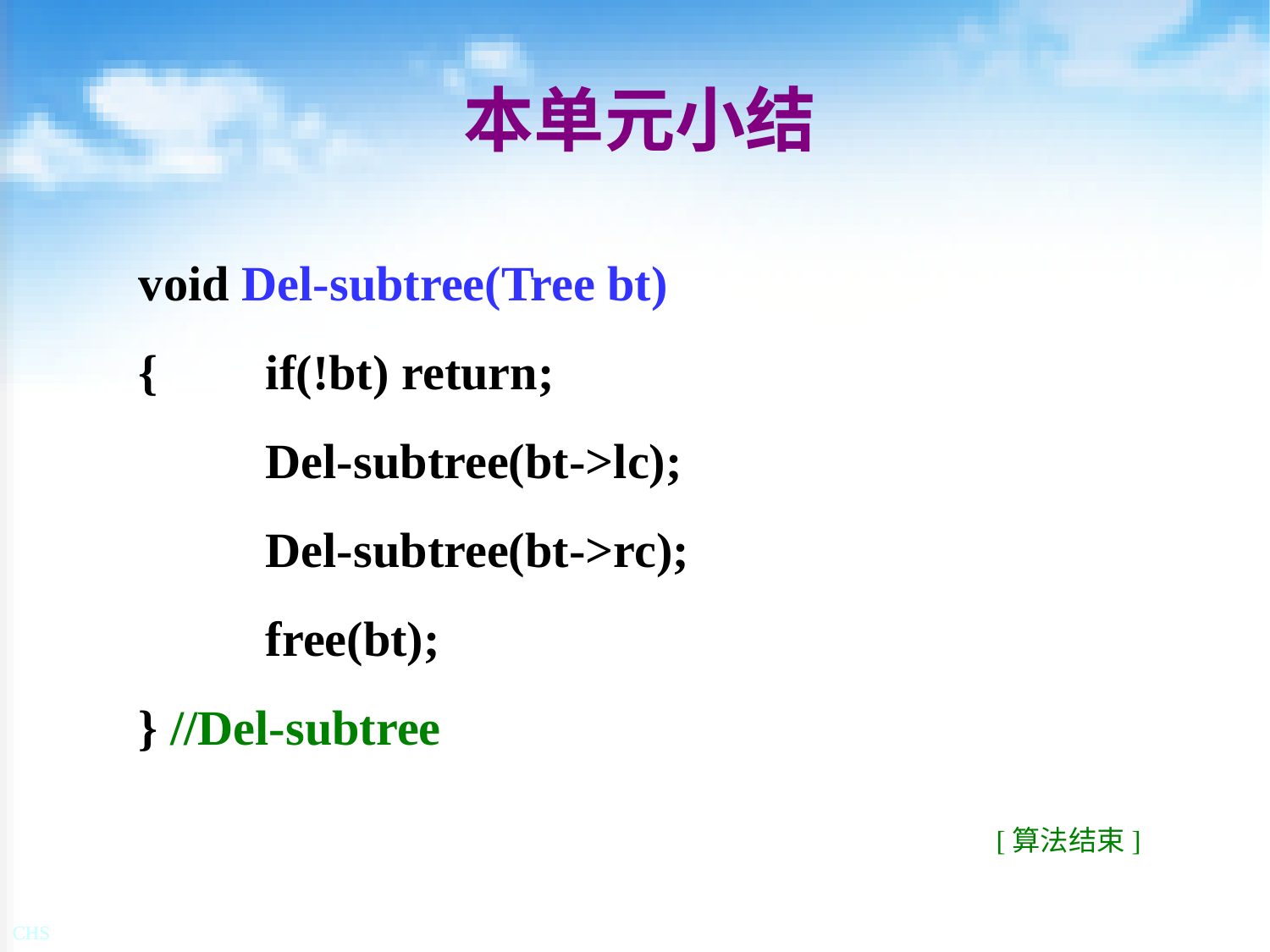

# 本单元小结
void Del-subtree(Tree bt)
{	if(!bt) return;
	Del-subtree(bt->lc);
	Del-subtree(bt->rc);
	free(bt);
} //Del-subtree

[算法结束]
178